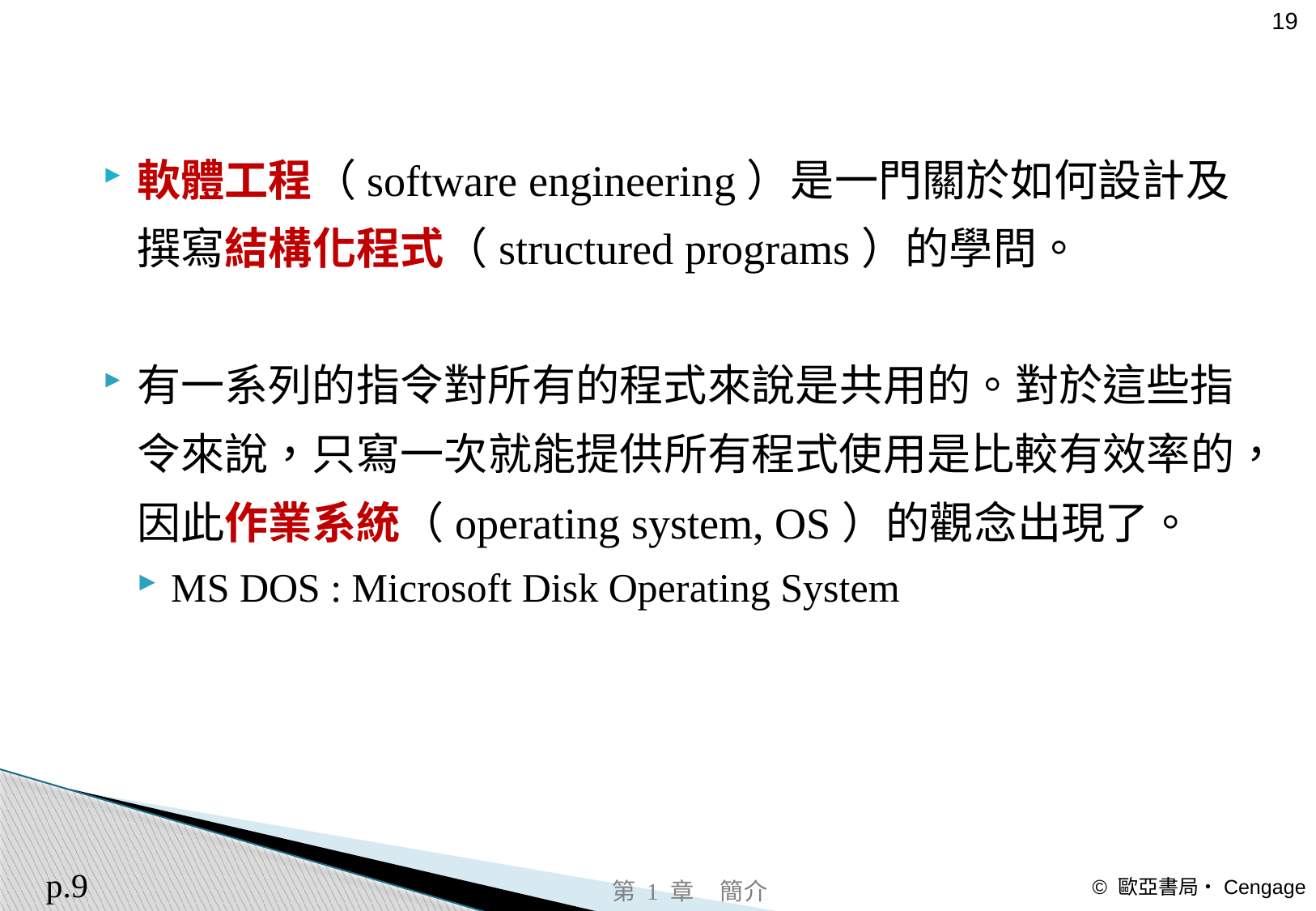

軟體工程（software engineering）是一門關於如何設計及撰寫結構化程式（structured programs）的學問。

有一系列的指令對所有的程式來說是共用的。對於這些指令來說，只寫一次就能提供所有程式使用是比較有效率的，因此作業系統（operating system, OS）的觀念出現了。
MS DOS : Microsoft Disk Operating System

    p.9